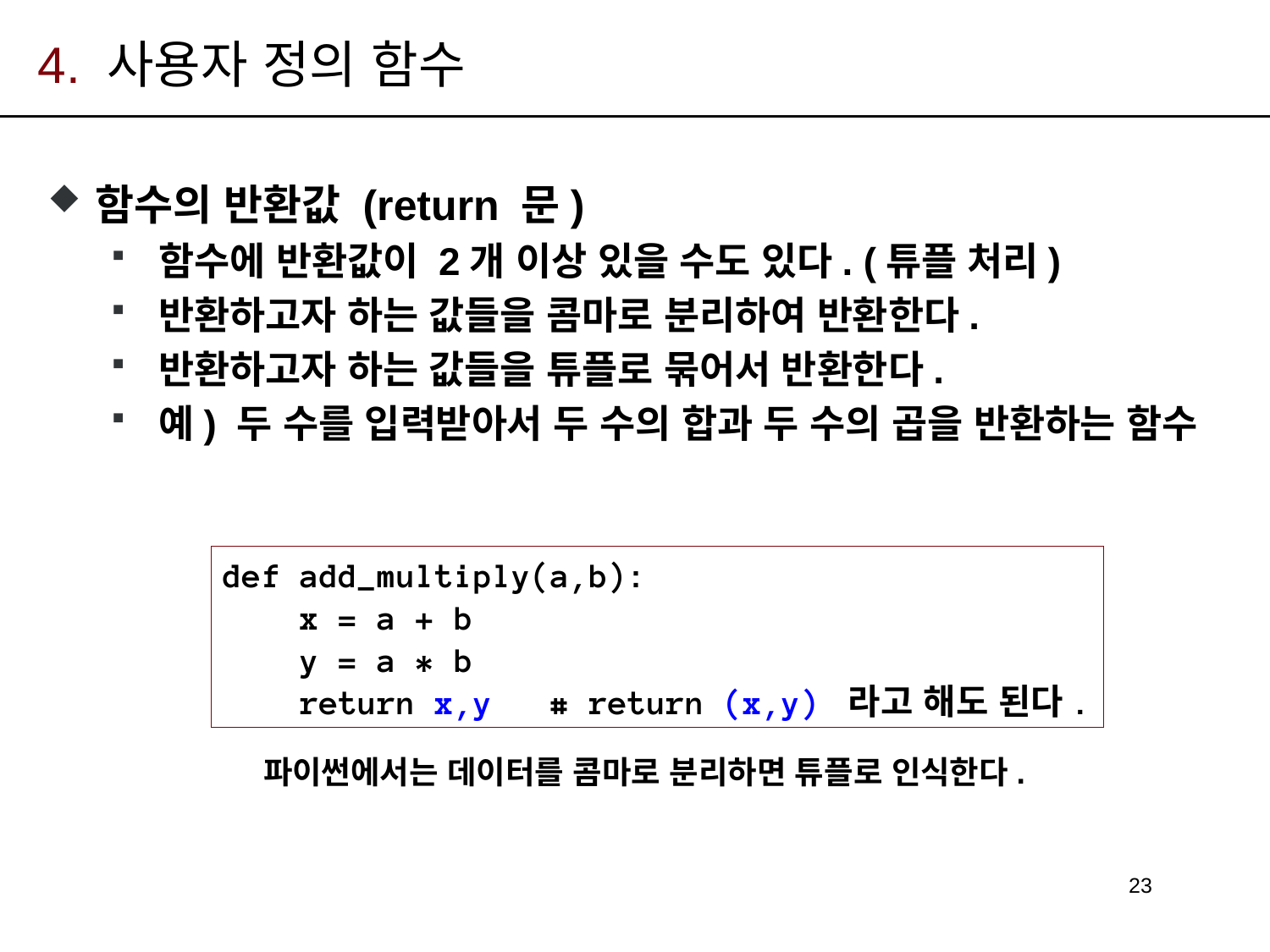

# 4. 사용자 정의 함수
함수의 반환값 (return 문)
함수에 반환값이 2개 이상 있을 수도 있다. (튜플 처리)
반환하고자 하는 값들을 콤마로 분리하여 반환한다.
반환하고자 하는 값들을 튜플로 묶어서 반환한다.
예) 두 수를 입력받아서 두 수의 합과 두 수의 곱을 반환하는 함수
def add_multiply(a,b):
    x = a + b
    y = a * b
    return x,y   # return (x,y) 라고 해도 된다.
파이썬에서는 데이터를 콤마로 분리하면 튜플로 인식한다.
23